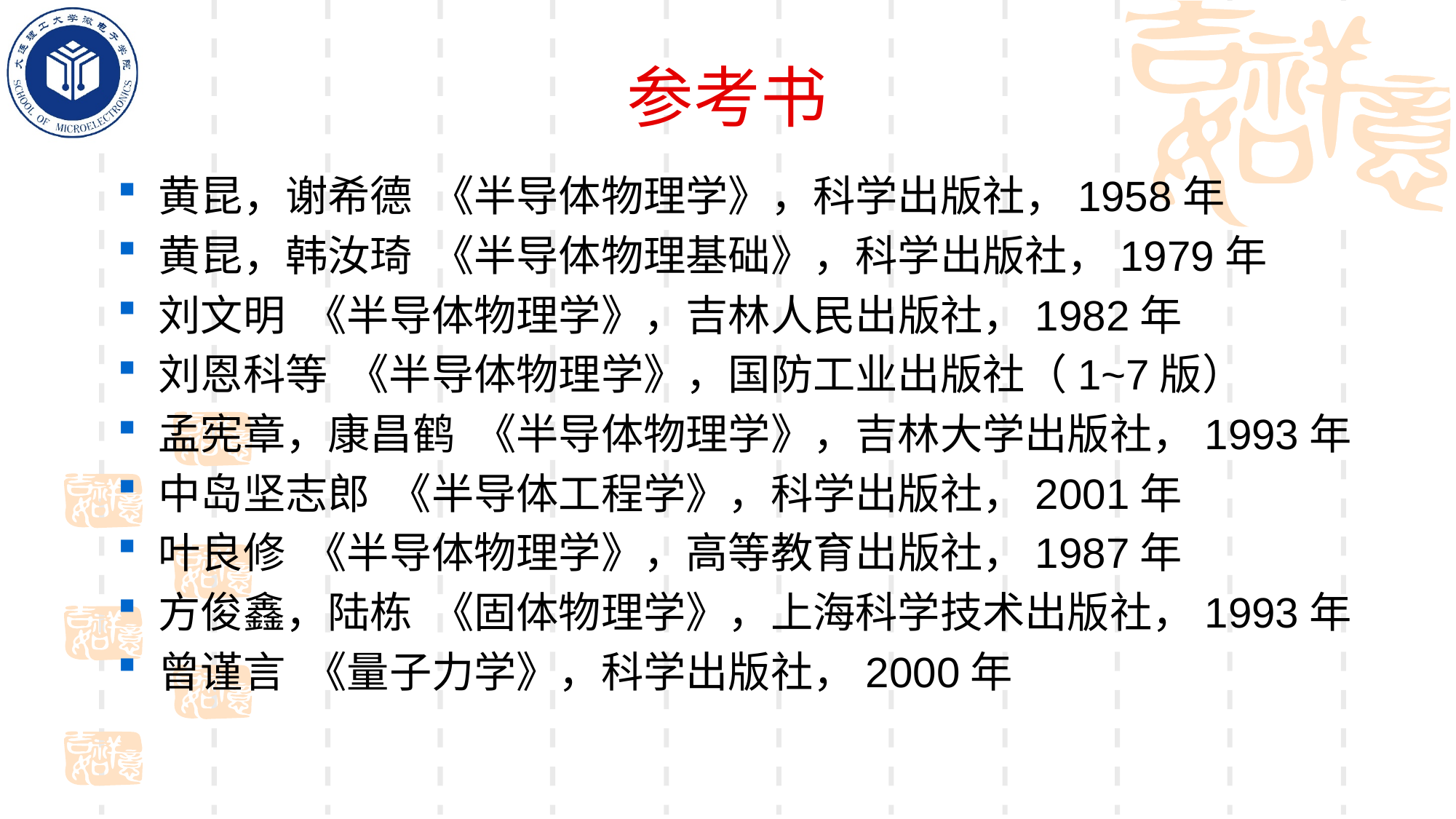

# 参考书
黄昆，谢希德  《半导体物理学》，科学出版社，1958年
黄昆，韩汝琦  《半导体物理基础》，科学出版社，1979年
刘文明  《半导体物理学》，吉林人民出版社，1982年
刘恩科等  《半导体物理学》，国防工业出版社（1~7版）
孟宪章，康昌鹤  《半导体物理学》，吉林大学出版社，1993年
中岛坚志郎  《半导体工程学》，科学出版社，2001年
叶良修  《半导体物理学》，高等教育出版社，1987年
方俊鑫，陆栋  《固体物理学》，上海科学技术出版社，1993年
曾谨言  《量子力学》，科学出版社，2000年